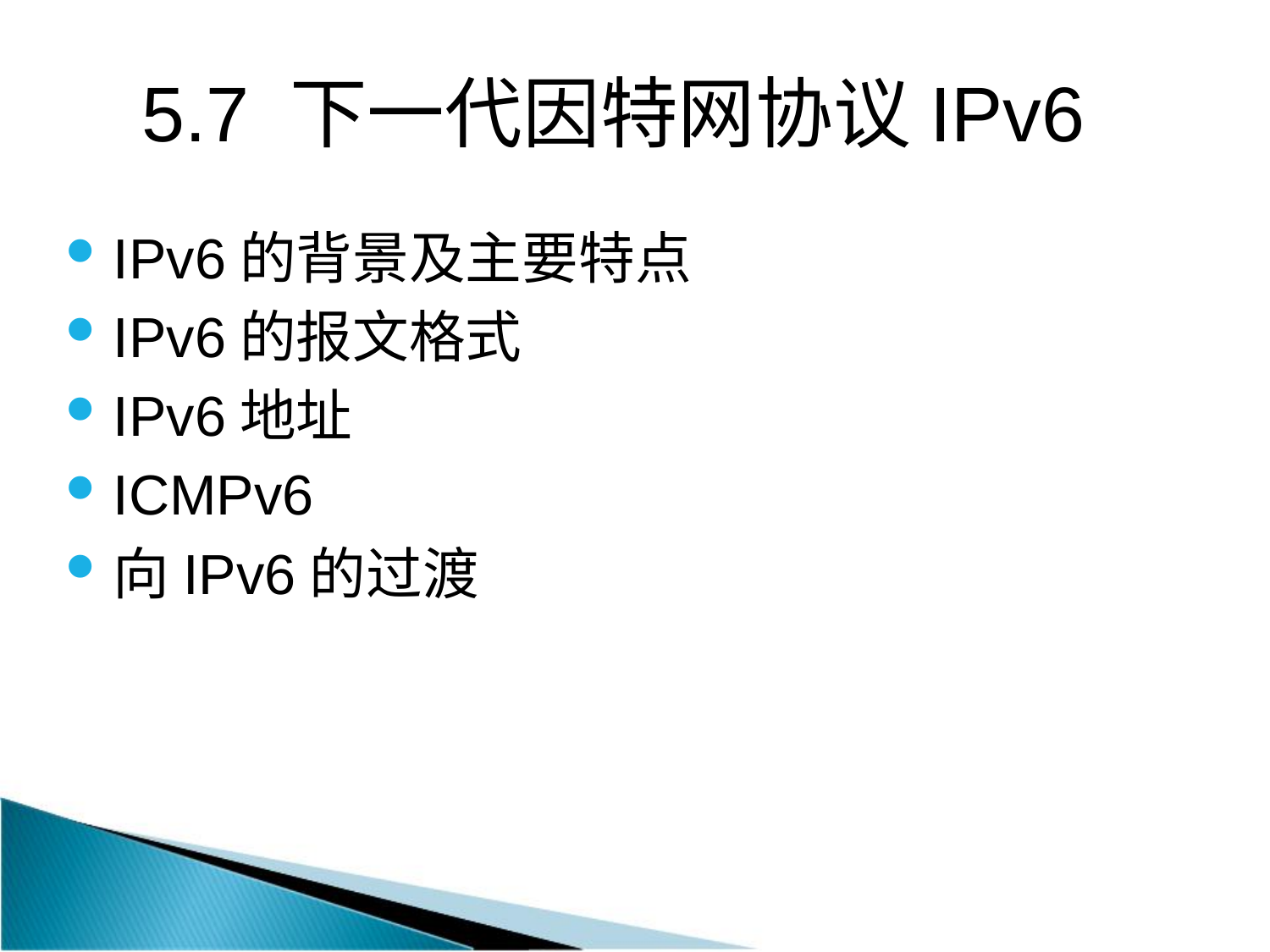

# 5.7 下一代因特网协议IPv6
IPv6的背景及主要特点
IPv6的报文格式
IPv6地址
ICMPv6
向IPv6的过渡